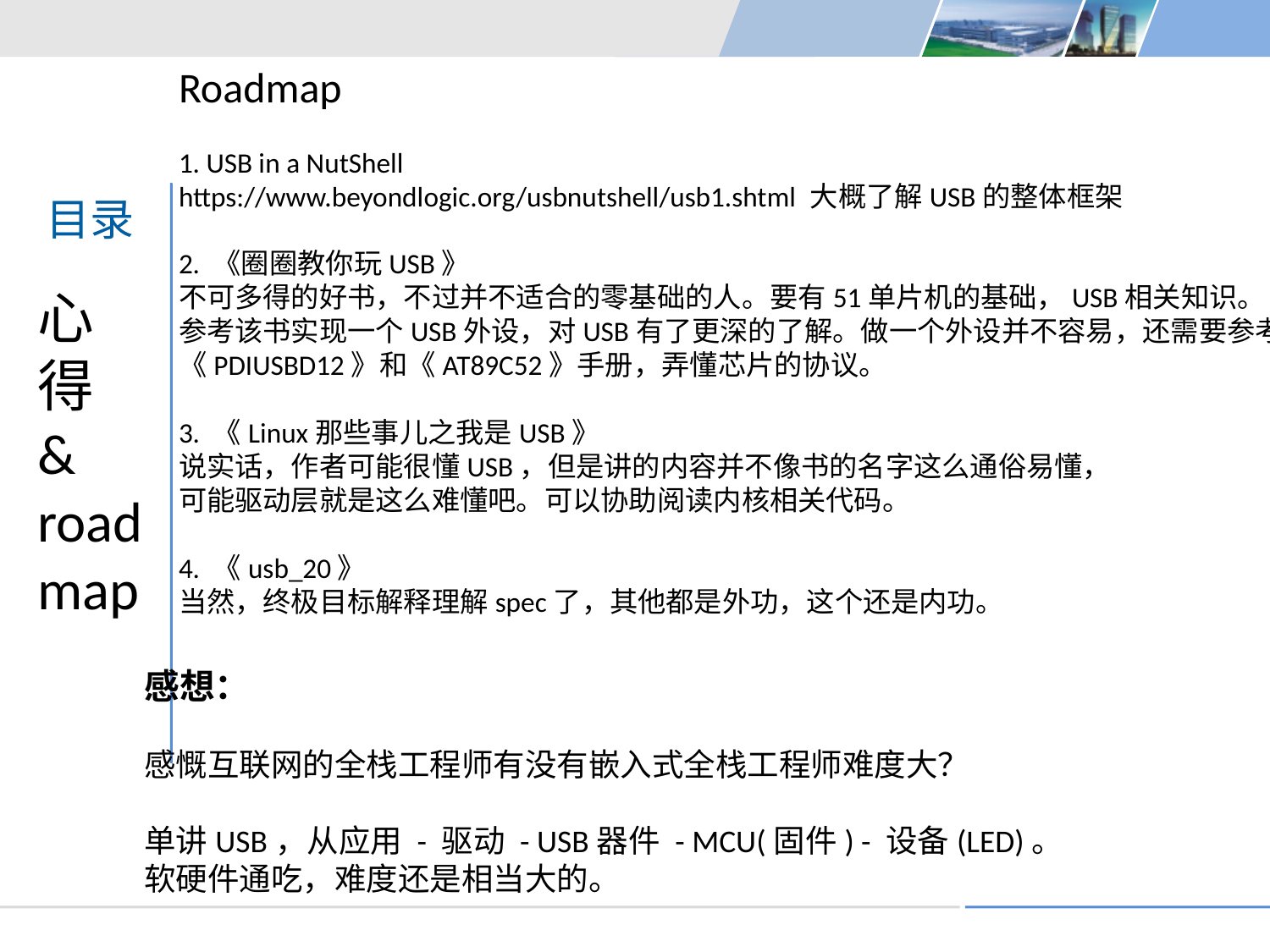

Roadmap

1. USB in a NutShell
https://www.beyondlogic.org/usbnutshell/usb1.shtml 大概了解USB的整体框架

2. 《圈圈教你玩USB》
不可多得的好书，不过并不适合的零基础的人。要有51单片机的基础，USB相关知识。
参考该书实现一个USB外设，对USB有了更深的了解。做一个外设并不容易，还需要参考
《PDIUSBD12》和《AT89C52》手册，弄懂芯片的协议。

3. 《Linux那些事儿之我是USB》
说实话，作者可能很懂USB，但是讲的内容并不像书的名字这么通俗易懂，
可能驱动层就是这么难懂吧。可以协助阅读内核相关代码。

4. 《usb_20》
当然，终极目标解释理解spec了，其他都是外功，这个还是内功。

目录
心
得
&
roadmap
感想：

感慨互联网的全栈工程师有没有嵌入式全栈工程师难度大？

单讲USB，从应用 - 驱动 - USB器件 - MCU(固件) - 设备(LED)。
软硬件通吃，难度还是相当大的。